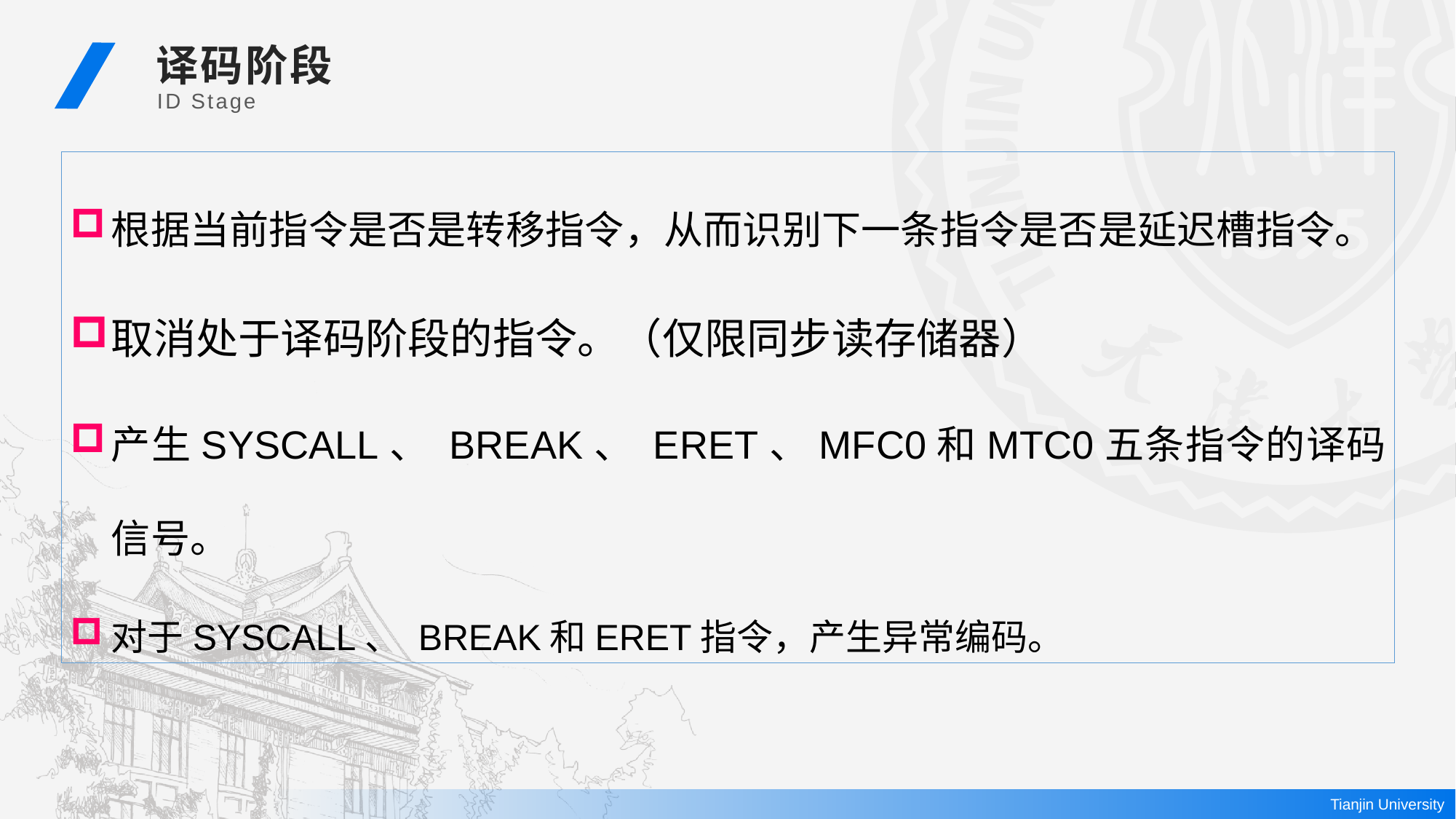

译码阶段
ID Stage
根据当前指令是否是转移指令，从而识别下一条指令是否是延迟槽指令。
取消处于译码阶段的指令。（仅限同步读存储器）
产生SYSCALL、 BREAK、 ERET、MFC0和MTC0五条指令的译码信号。
对于SYSCALL、 BREAK和ERET指令，产生异常编码。